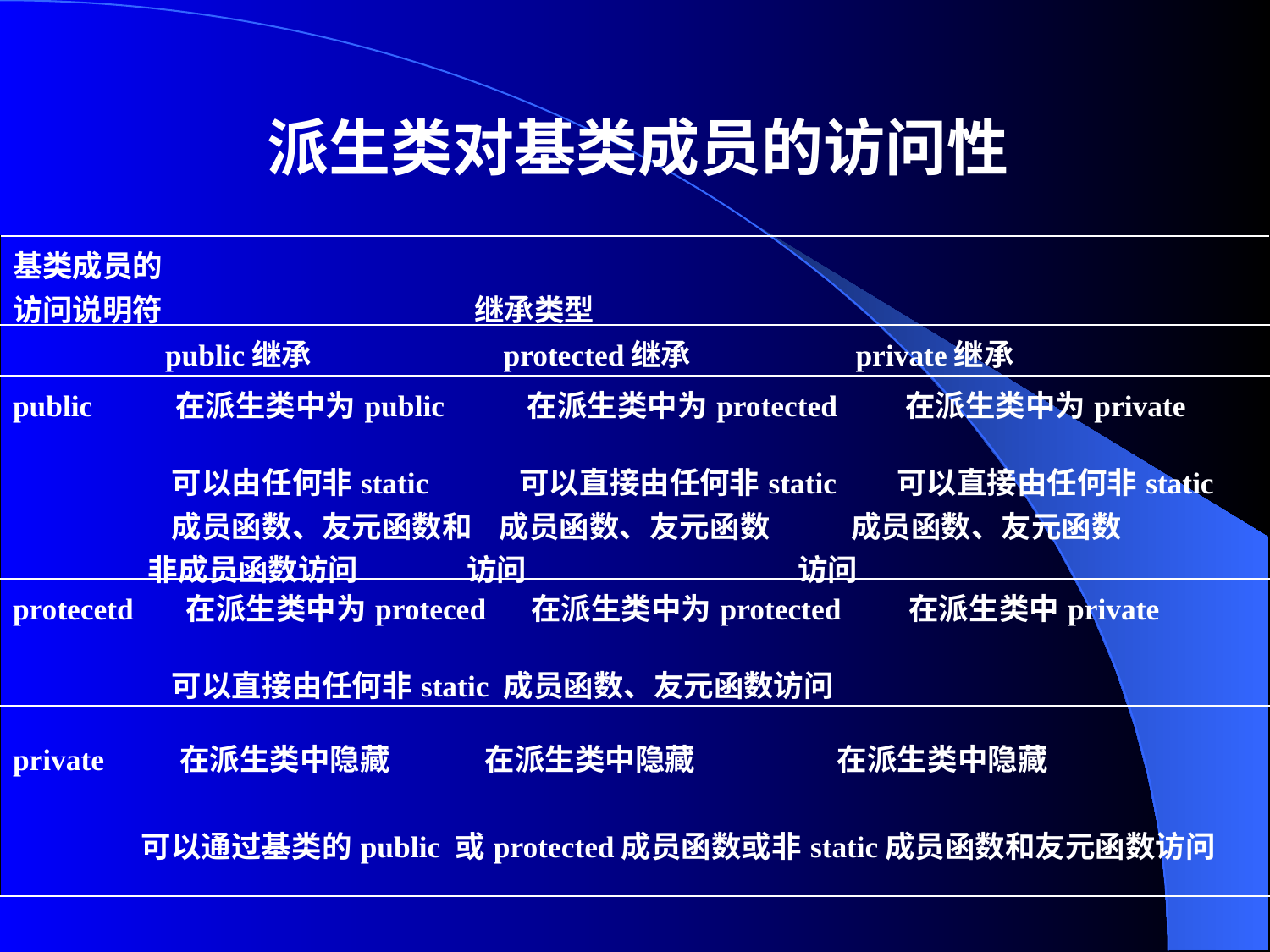

# 派生类对基类成员的访问性

| 基类成员的 访问说明符                             继承类型 |
| --- |
| public继承            protected继承                private继承 |
| public          在派生类中为public    在派生类中为protected        在派生类中为private                     可以由任何非static     可以直接由任何非static       可以直接由任何非static                     成员函数、友元函数和   成员函数、友元函数     成员函数、友元函数                     非成员函数访问 访问 访问 |
| protecetd      在派生类中为proteced  在派生类中为protected        在派生类中private                     可以直接由任何非static 成员函数、友元函数访问 |
| private         在派生类中隐藏         在派生类中隐藏                在派生类中隐藏                    可以通过基类的public 或protected成员函数或非static成员函数和友元函数访问 |